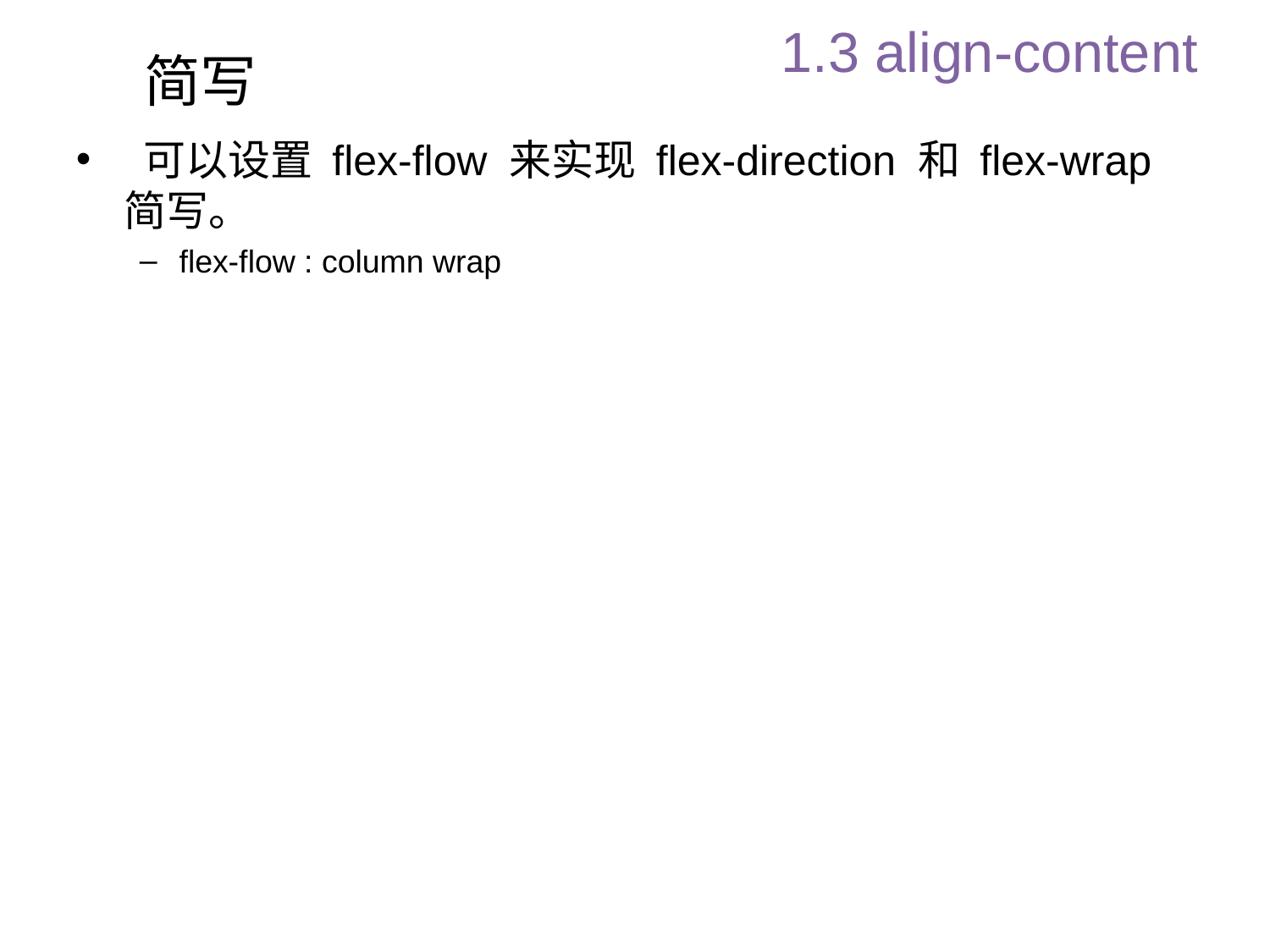

1.3 align-content
# 简写
 可以设置 flex-flow 来实现 flex-direction 和 flex-wrap 简写。
flex-flow : column wrap